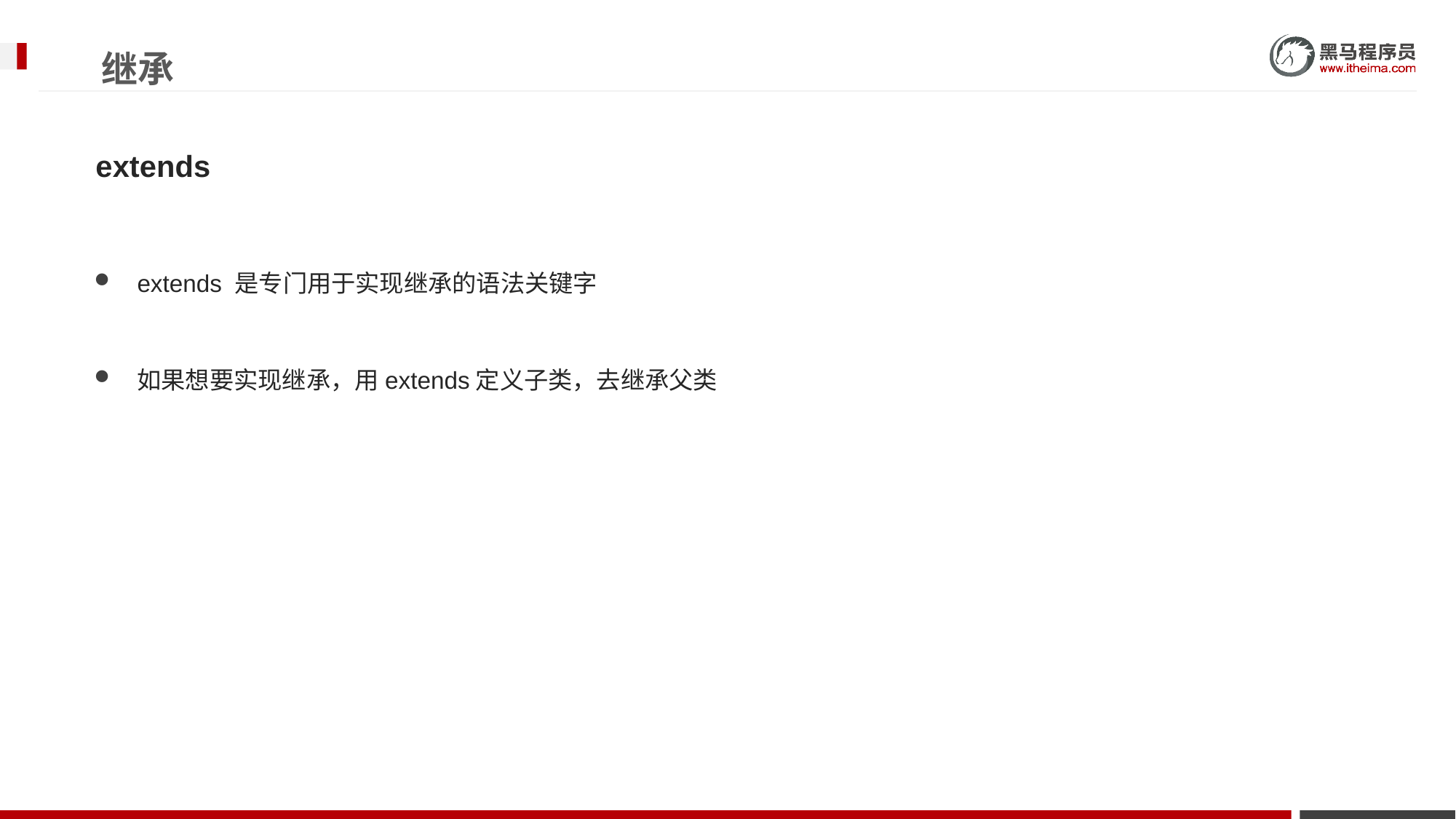

# 继承
extends
extends 是专门用于实现继承的语法关键字

如果想要实现继承，用extends定义子类，去继承父类